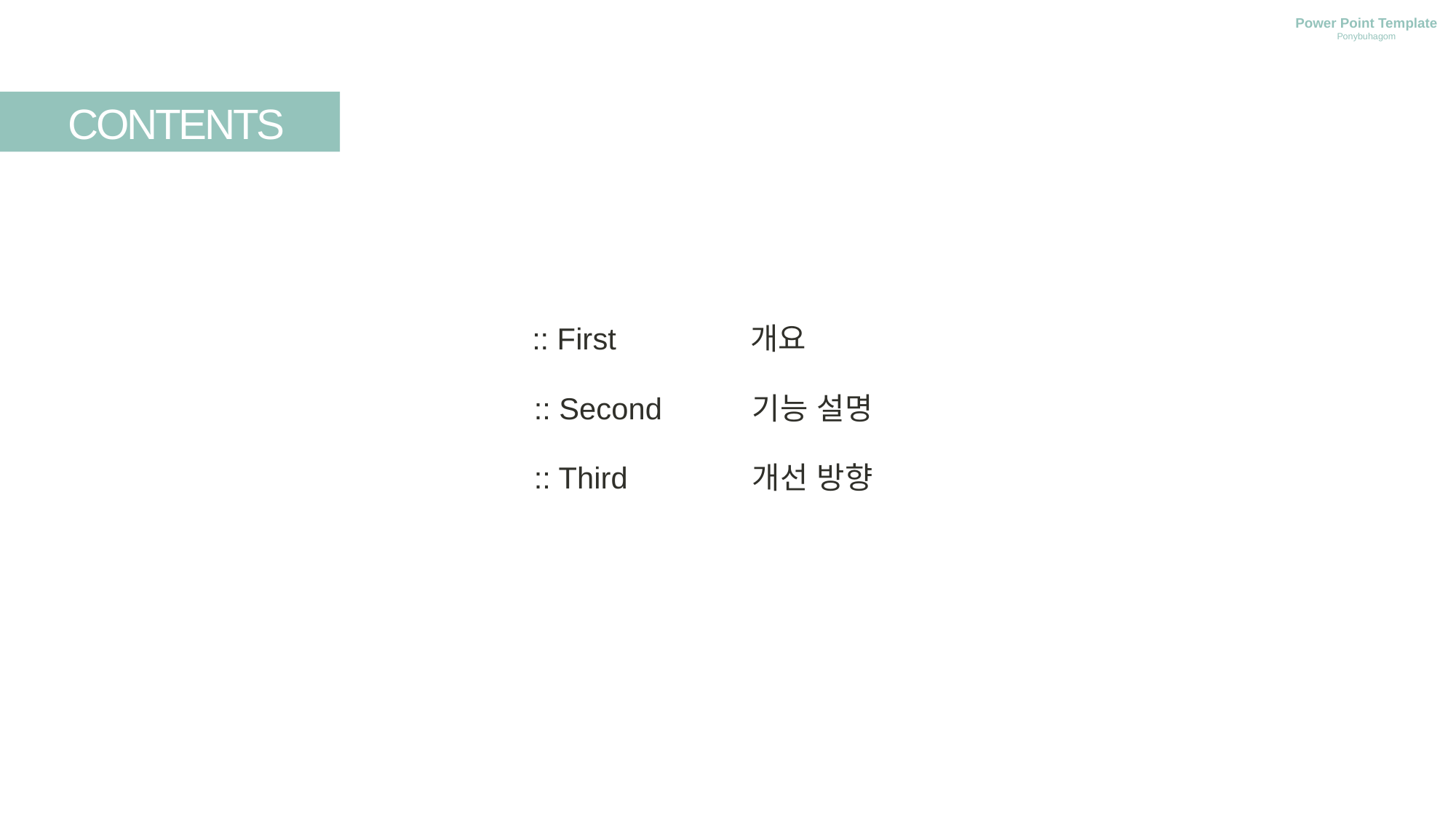

Power Point Template
Ponybuhagom
CONTENTS

:: First		개요
:: Second	기능 설명
:: Third		개선 방향